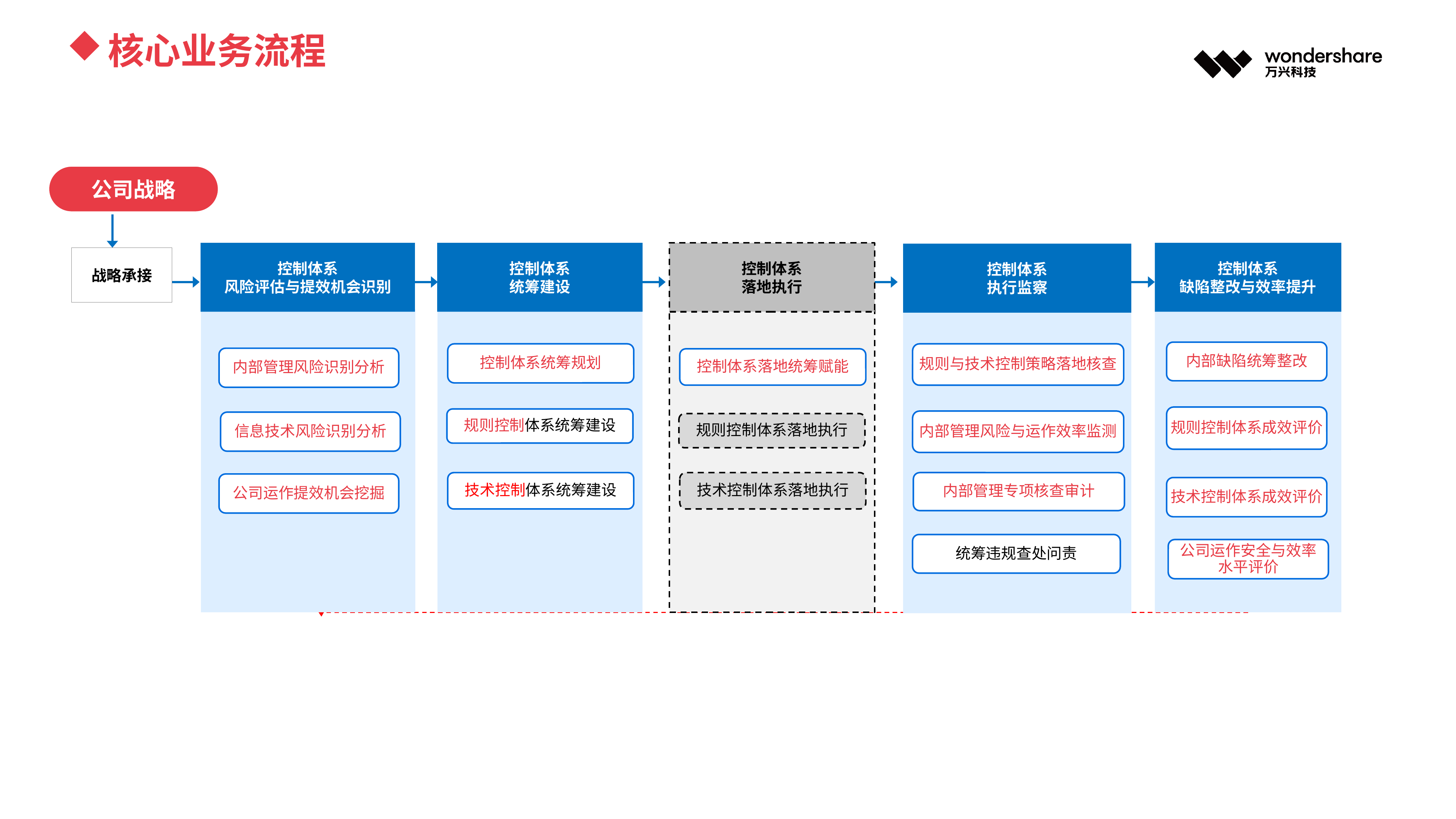

核心业务流程
公司战略
控制体系
风险评估与提效机会识别
控制体系
统筹建设
控制体系
落地执行
控制体系
缺陷整改与效率提升
控制体系
执行监察
战略承接

内部缺陷统筹整改
控制体系统筹规划
规则与技术控制策略落地核查
内部管理风险识别分析
控制体系落地统筹赋能
规则控制体系成效评价
规则控制体系统筹建设
内部管理风险与运作效率监测
信息技术风险识别分析
规则控制体系落地执行
技术控制体系统筹建设
技术控制体系落地执行
内部管理专项核查审计
公司运作提效机会挖掘
技术控制体系成效评价
统筹违规查处问责
公司运作安全与效率
水平评价